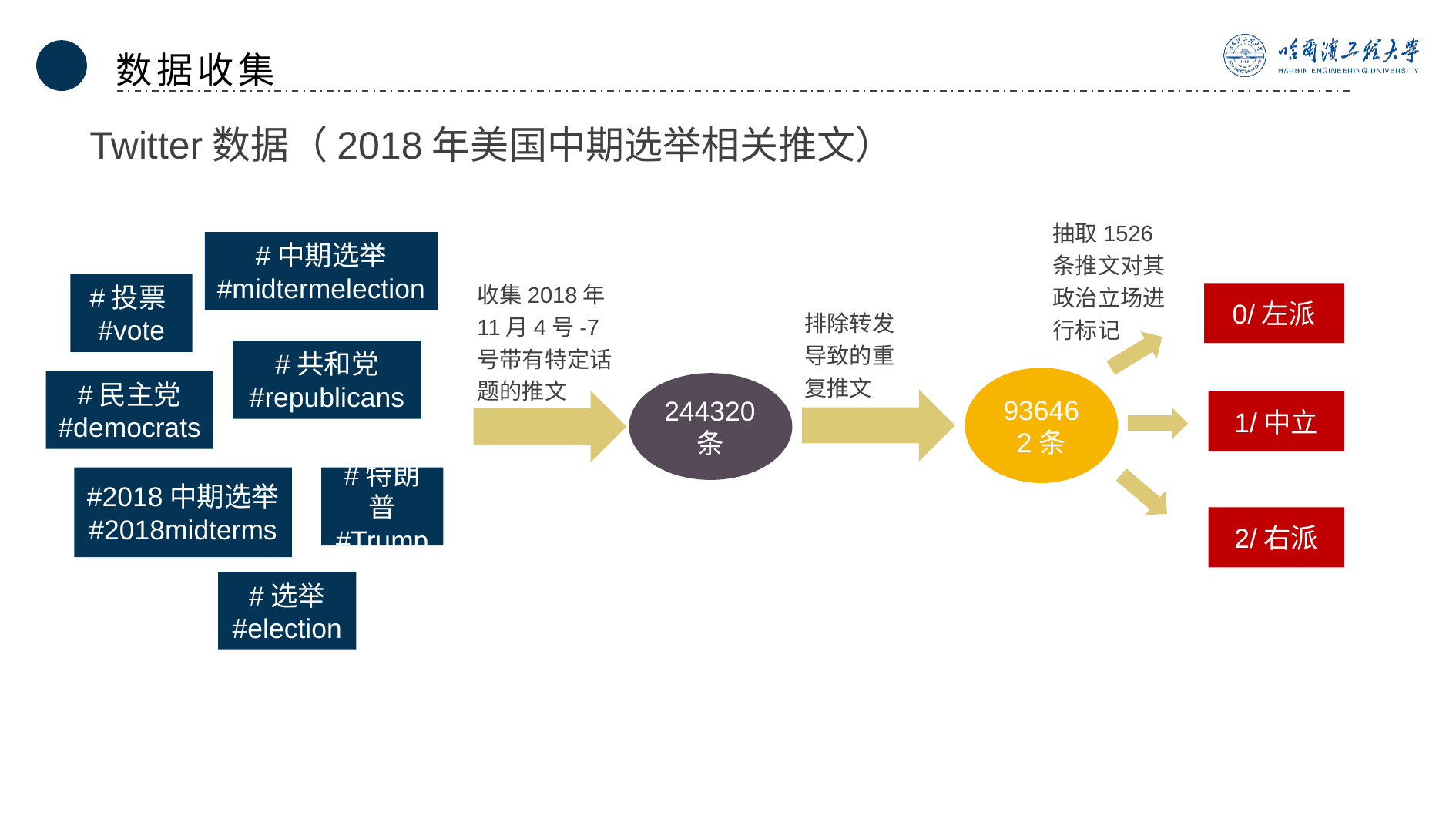

数据收集

Twitter数据（2018年美国中期选举相关推文）
抽取1526条推文对其政治立场进行标记
#中期选举
#midtermelection
收集2018年11月4号-7号带有特定话题的推文
#投票#vote
0/左派
排除转发导致的重复推文

#共和党
#republicans
936462条
#民主党
#democrats
244320条

1/中立

#2018中期选举
#2018midterms
#特朗普
#Trump
2/右派
#选举
#election